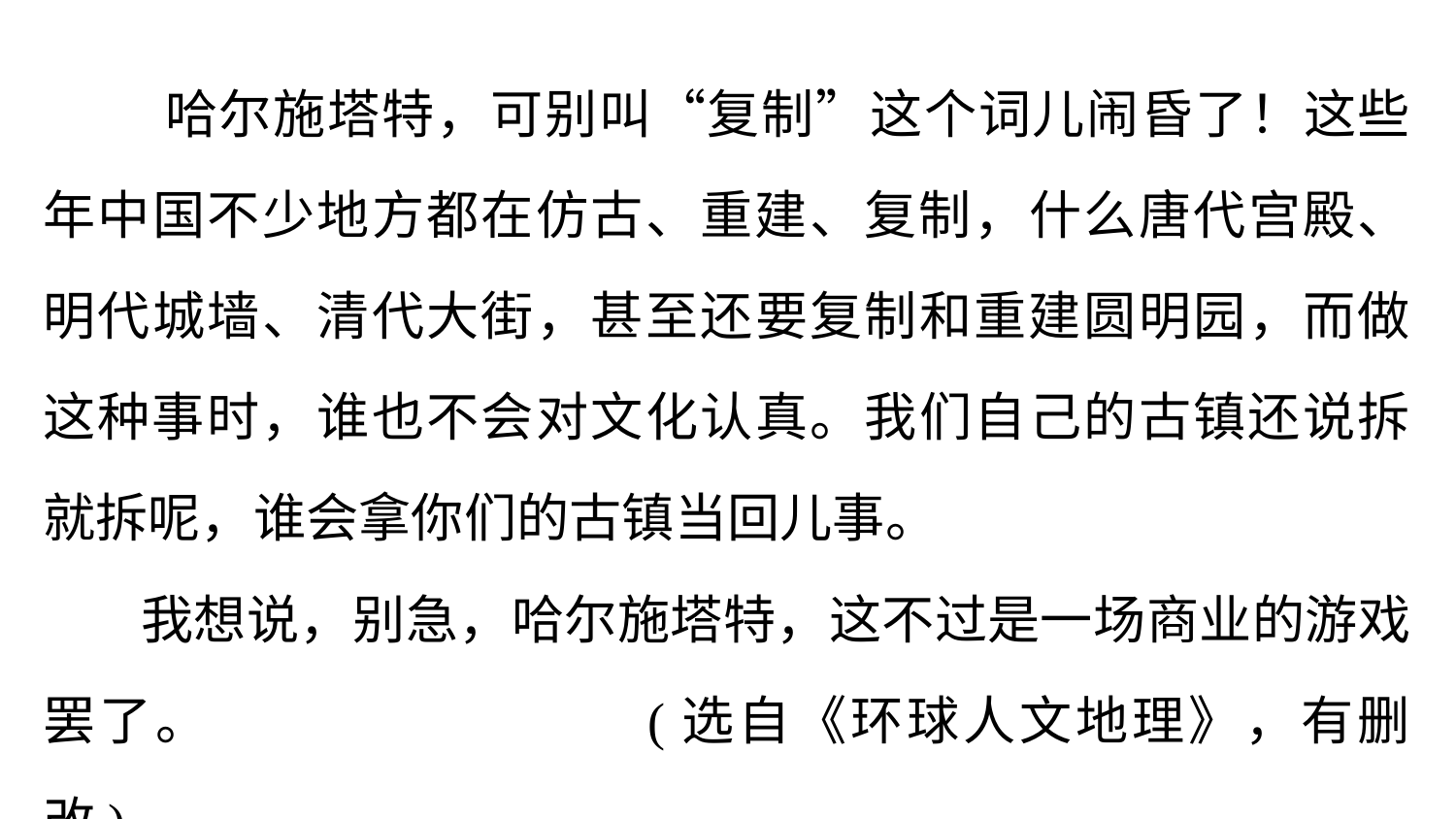

哈尔施塔特，可别叫“复制”这个词儿闹昏了！这些年中国不少地方都在仿古、重建、复制，什么唐代宫殿、明代城墙、清代大街，甚至还要复制和重建圆明园，而做这种事时，谁也不会对文化认真。我们自己的古镇还说拆就拆呢，谁会拿你们的古镇当回儿事。
       我想说，别急，哈尔施塔特，这不过是一场商业的游戏罢了。			(选自《环球人文地理》，有删改)